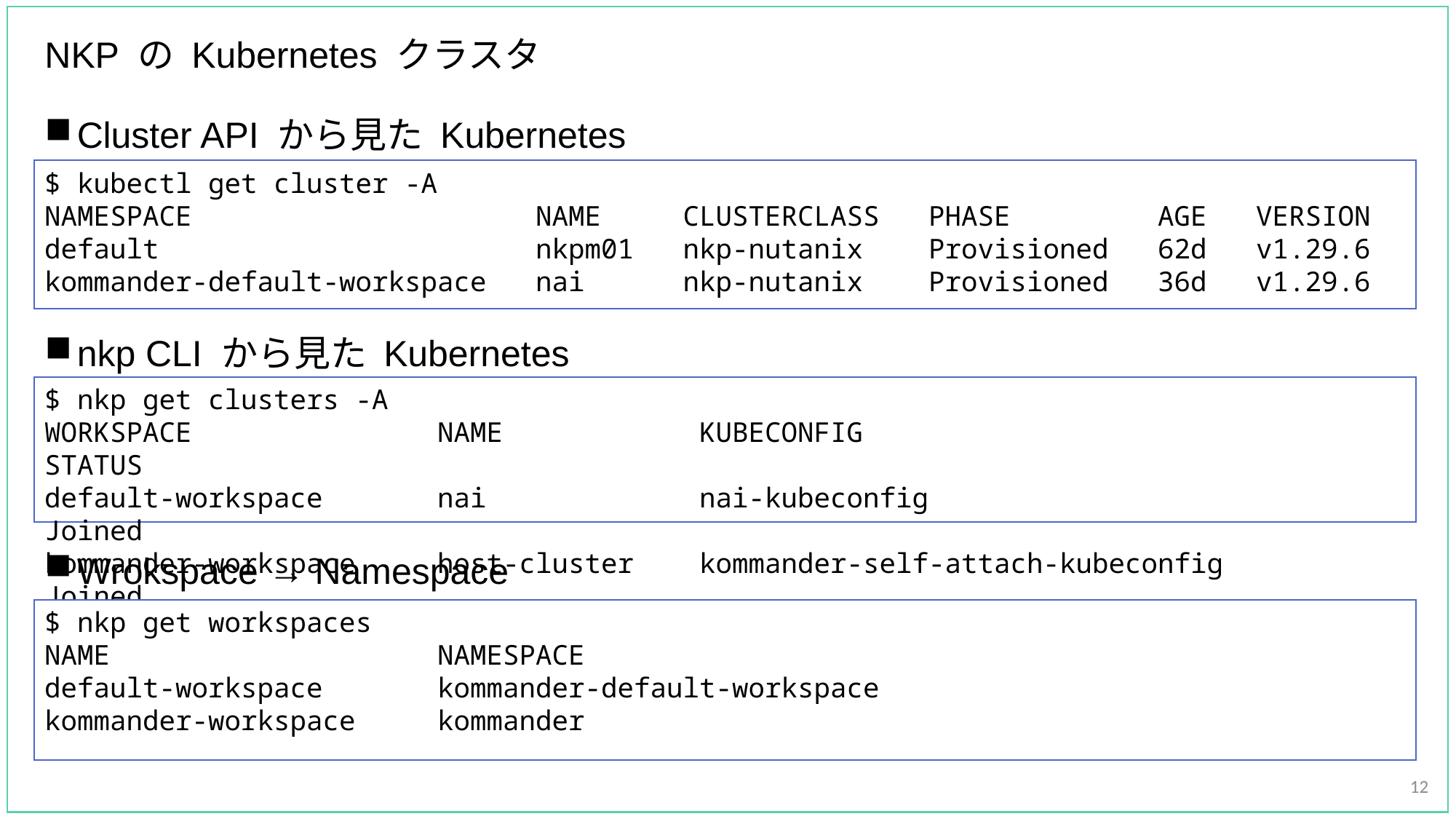

# NKP の Kubernetes クラスタ
Cluster API から見た Kubernetes

nkp CLI から見た Kubernetes

Wrokspace → Namespace
$ kubectl get cluster -A
NAMESPACE                     NAME     CLUSTERCLASS   PHASE         AGE   VERSION
default                       nkpm01   nkp-nutanix    Provisioned   62d   v1.29.6
kommander-default-workspace   nai      nkp-nutanix    Provisioned   36d   v1.29.6
$ nkp get clusters -A
WORKSPACE               NAME            KUBECONFIG                              STATUS
default-workspace       nai             nai-kubeconfig                          Joined
kommander-workspace     host-cluster    kommander-self-attach-kubeconfig        Joined
$ nkp get workspaces
NAME                    NAMESPACE
default-workspace       kommander-default-workspace
kommander-workspace     kommander
12